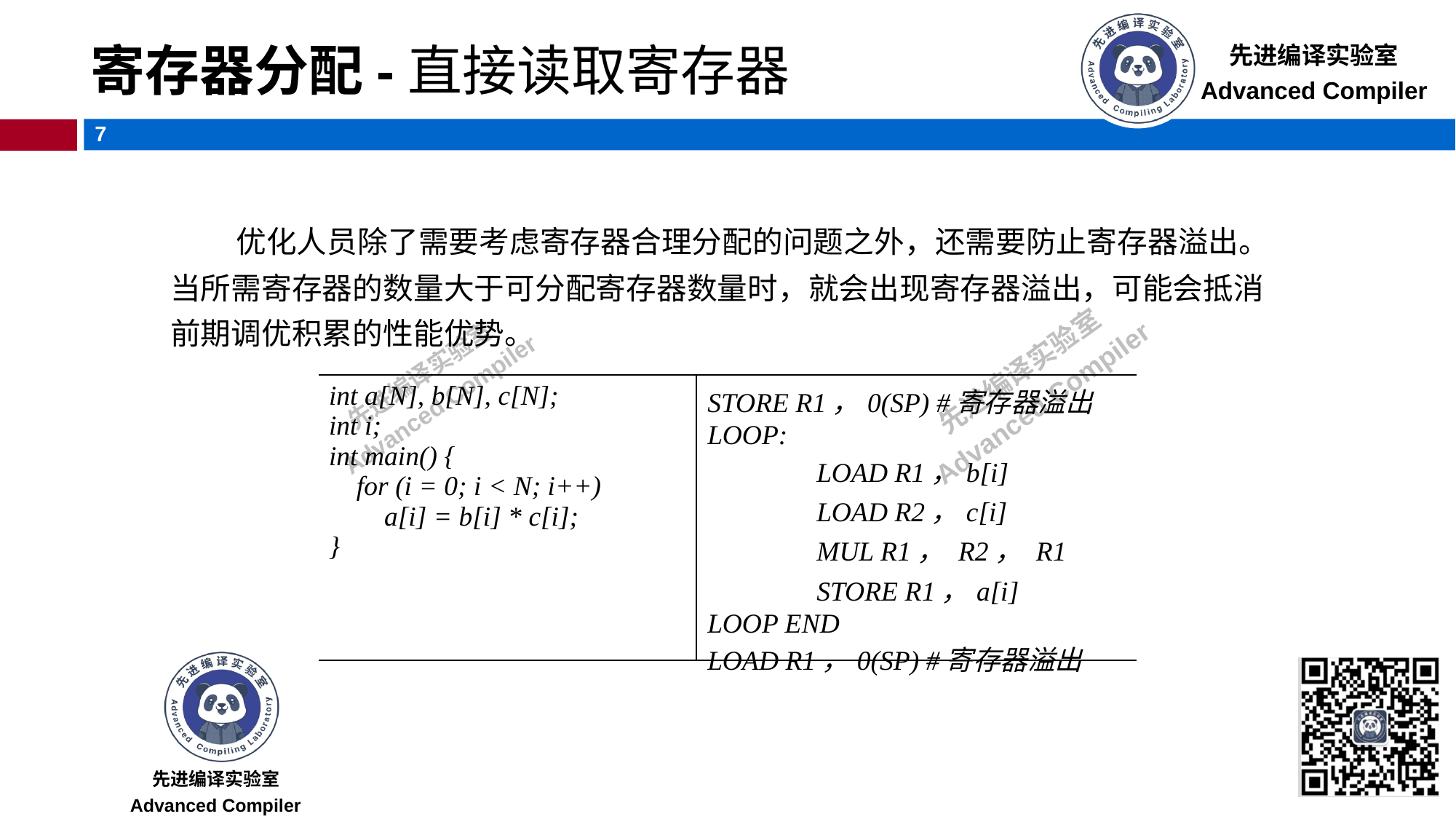

# 寄存器分配-直接读取寄存器
      优化人员除了需要考虑寄存器合理分配的问题之外，还需要防止寄存器溢出。当所需寄存器的数量大于可分配寄存器数量时，就会出现寄存器溢出，可能会抵消前期调优积累的性能优势。
| int a[N], b[N], c[N]; int i; int main() { for (i = 0; i < N; i++) a[i] = b[i] \* c[i]; } | STORE R1，0(SP) #寄存器溢出 LOOP: LOAD R1，b[i] LOAD R2，c[i] MUL R1， R2， R1 STORE R1，a[i] LOOP END LOAD R1，0(SP) #寄存器溢出 |
| --- | --- |